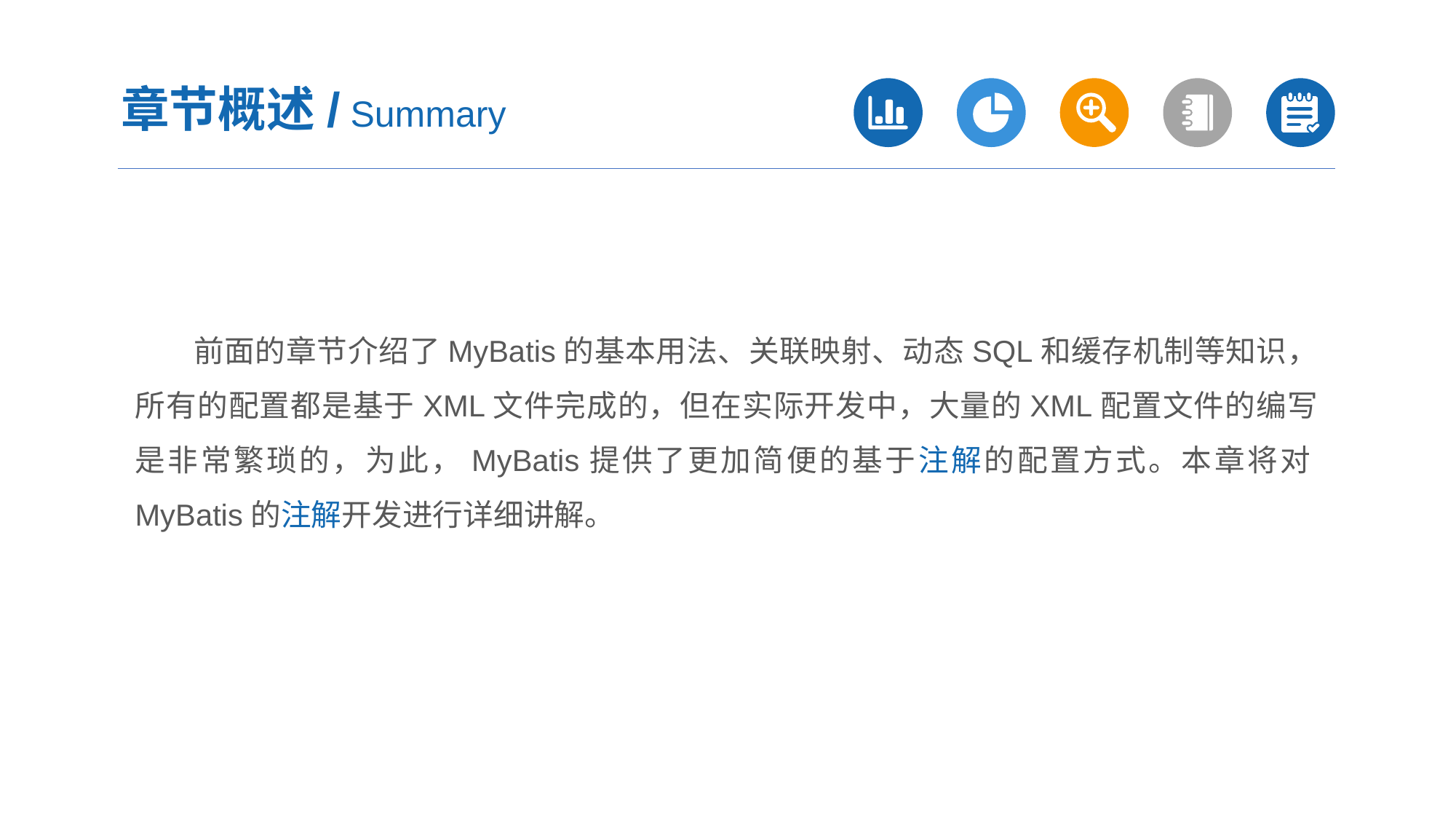

章节概述/ Summary
       前面的章节介绍了MyBatis的基本用法、关联映射、动态SQL和缓存机制等知识，所有的配置都是基于XML文件完成的，但在实际开发中，大量的XML配置文件的编写是非常繁琐的，为此，MyBatis提供了更加简便的基于注解的配置方式。本章将对MyBatis的注解开发进行详细讲解。